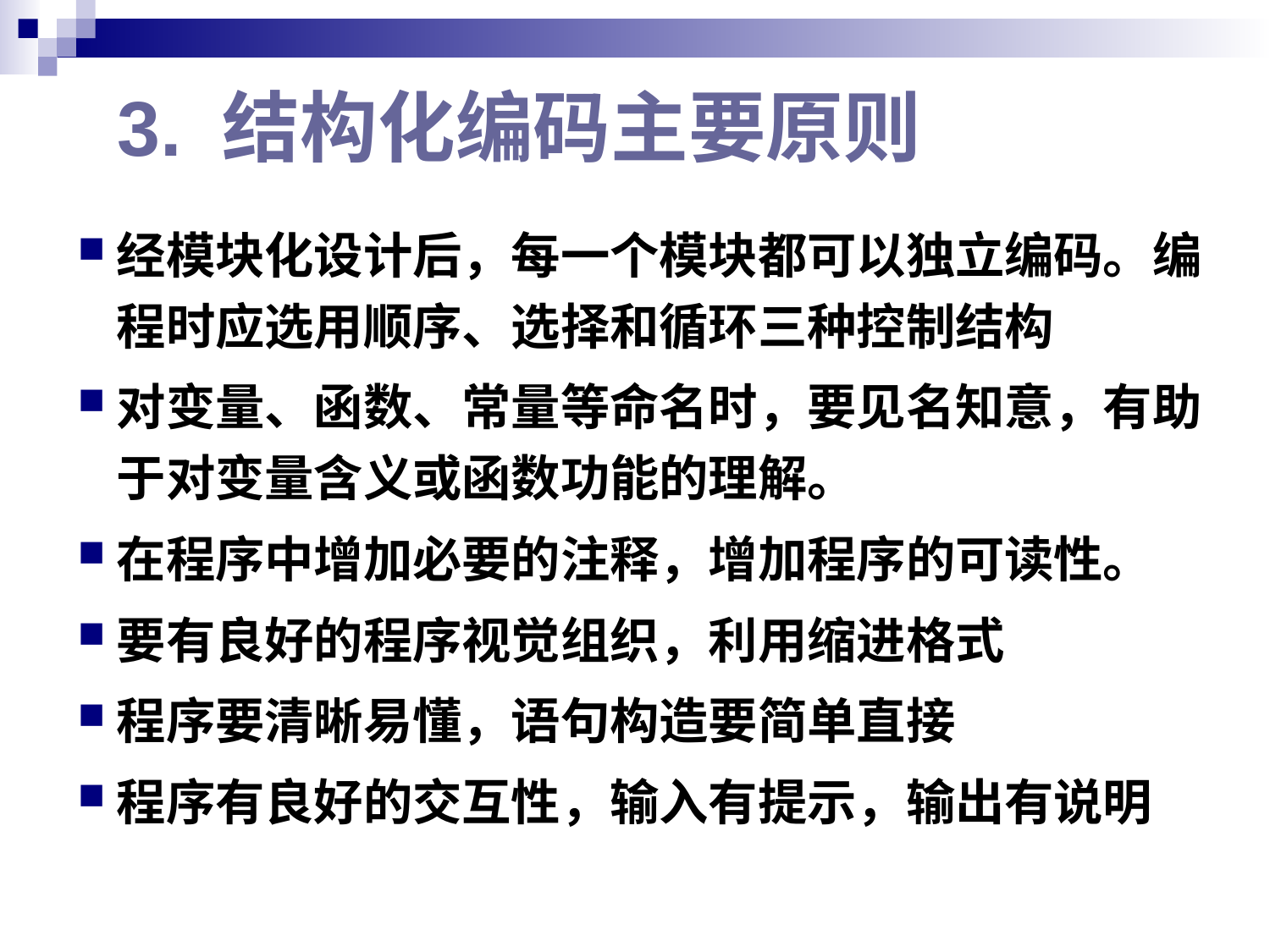

# 3. 结构化编码主要原则
经模块化设计后，每一个模块都可以独立编码。编程时应选用顺序、选择和循环三种控制结构
对变量、函数、常量等命名时，要见名知意，有助于对变量含义或函数功能的理解。
在程序中增加必要的注释，增加程序的可读性。
要有良好的程序视觉组织，利用缩进格式
程序要清晰易懂，语句构造要简单直接
程序有良好的交互性，输入有提示，输出有说明